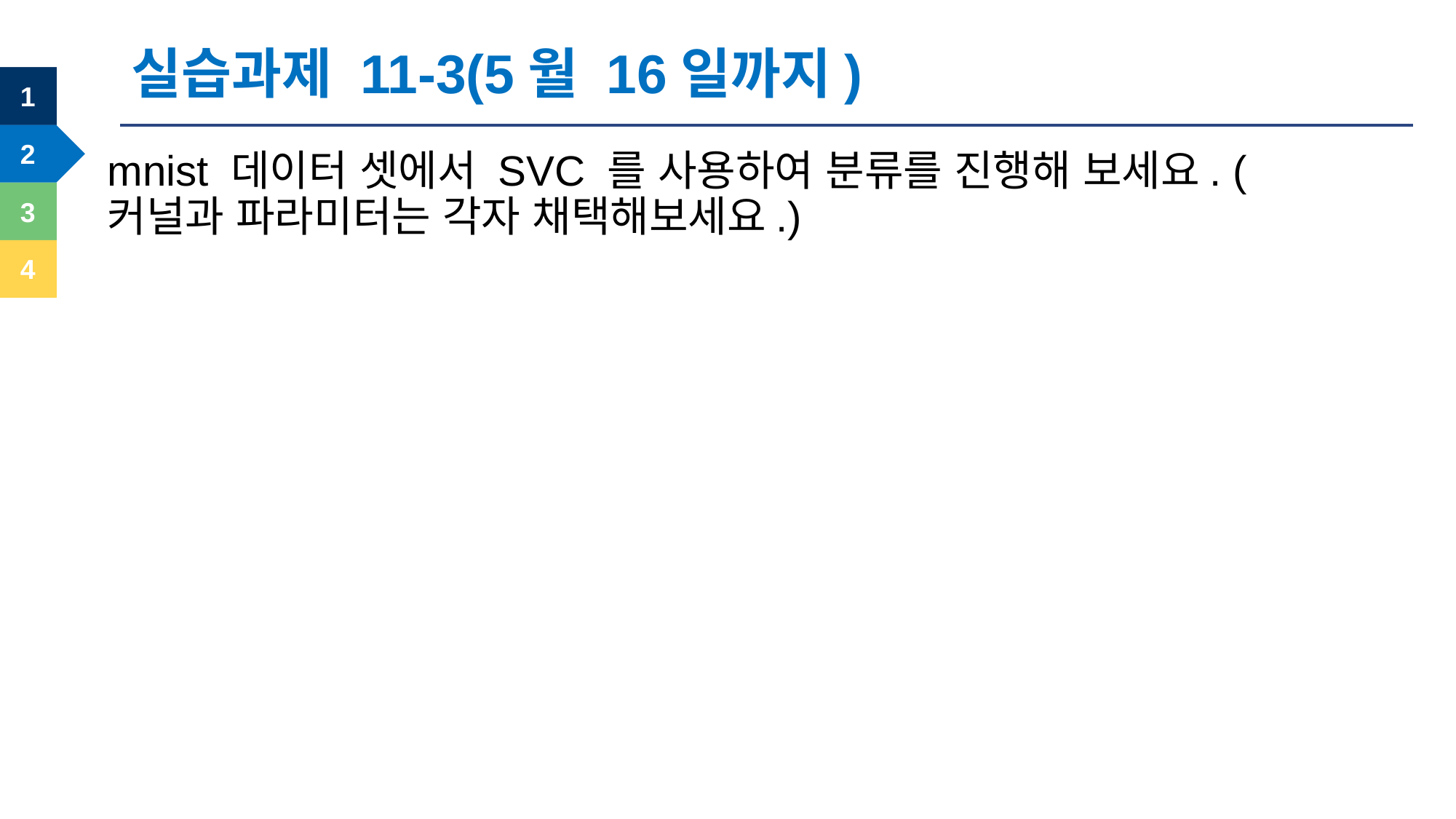

실습과제 11-3(5월 16일까지)
mnist 데이터 셋에서 SVC 를 사용하여 분류를 진행해 보세요. (커널과 파라미터는 각자 채택해보세요.)